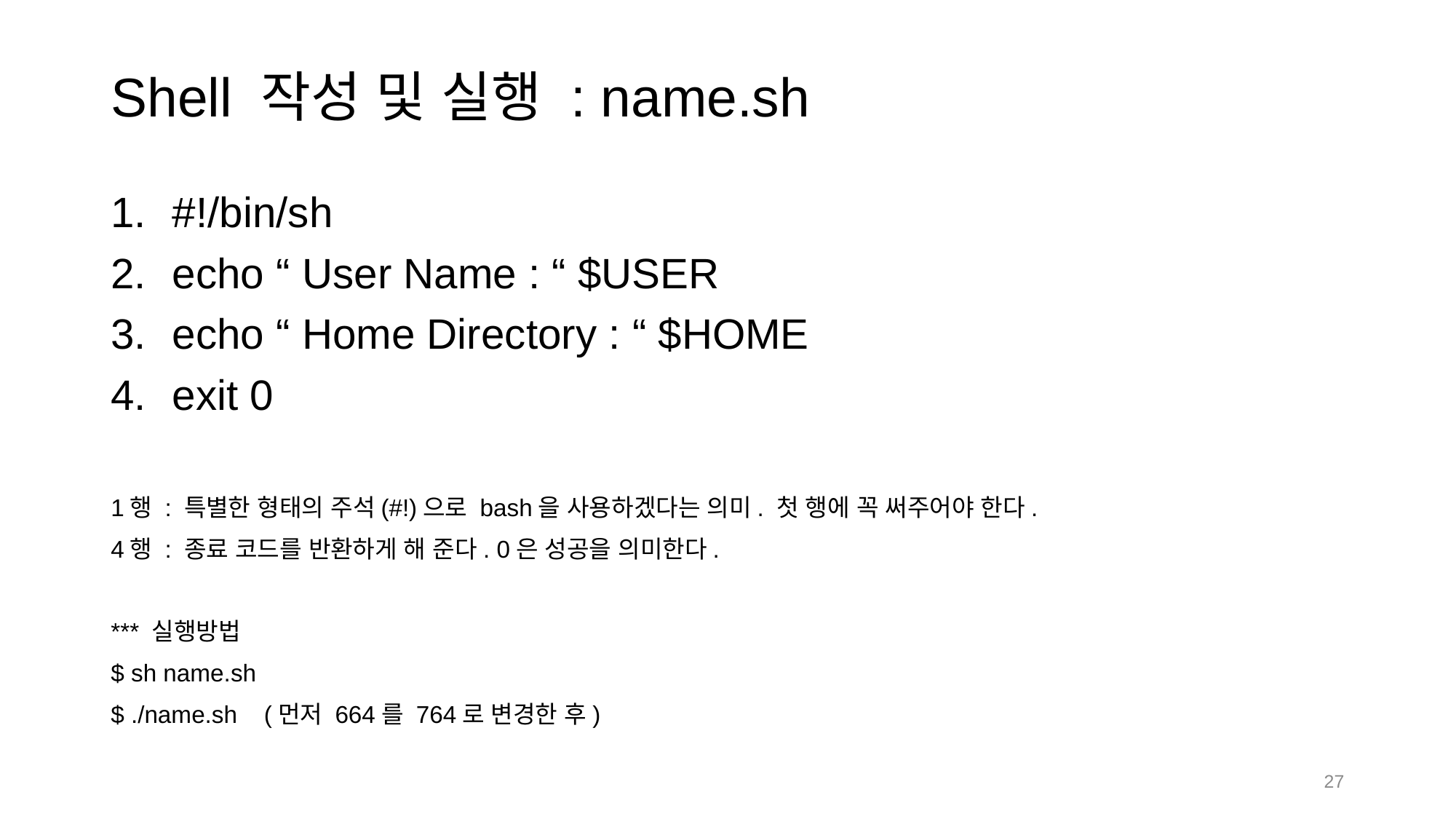

# Shell 작성 및 실행 : name.sh
#!/bin/sh
echo “ User Name : “ $USER
echo “ Home Directory : “ $HOME
exit 0

1행 : 특별한 형태의 주석(#!)으로 bash을 사용하겠다는 의미. 첫 행에 꼭 써주어야 한다.
4행 : 종료 코드를 반환하게 해 준다. 0은 성공을 의미한다.

*** 실행방법
$ sh name.sh
$ ./name.sh    (먼저 664를 764로 변경한 후)
27